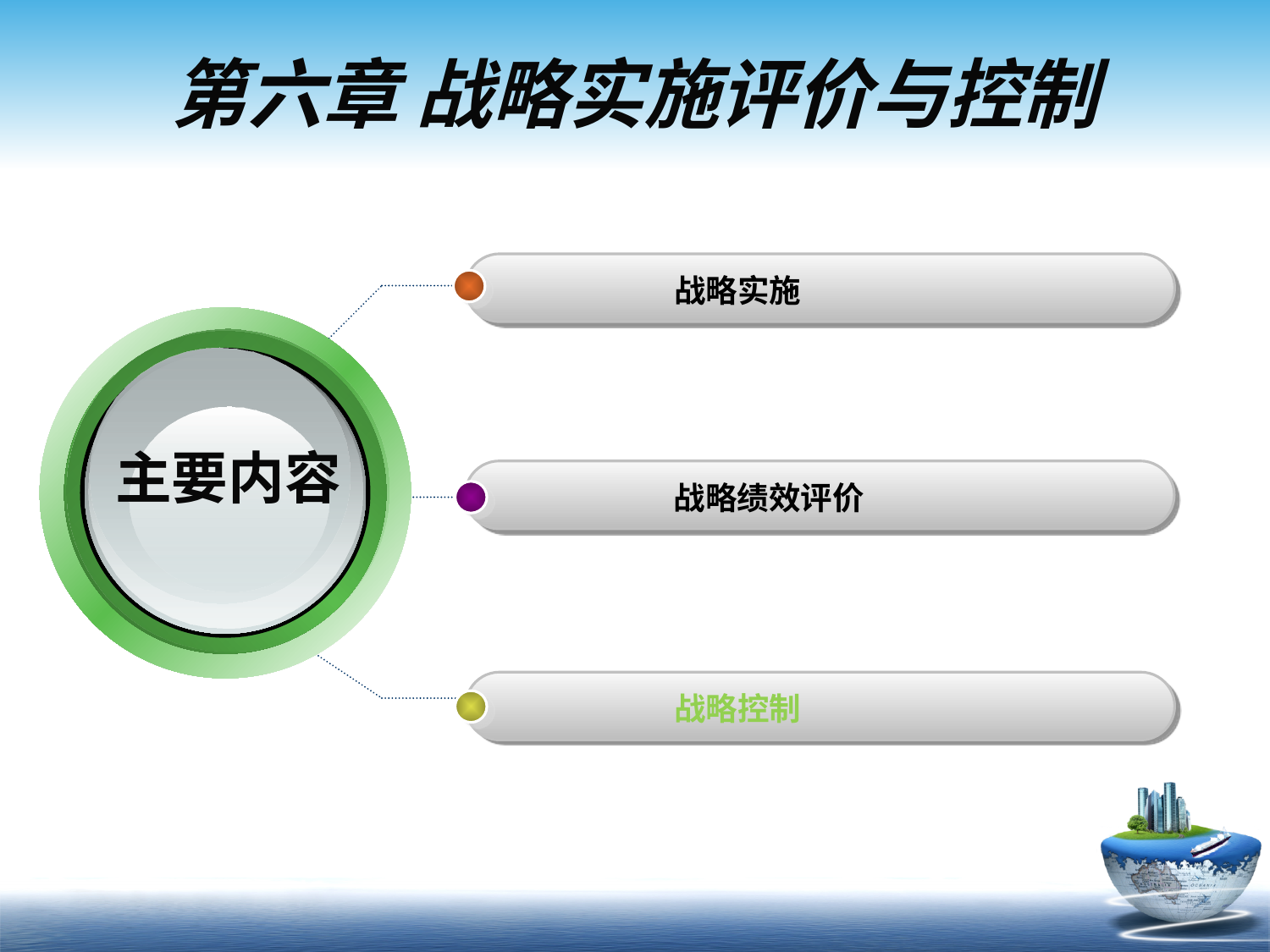

# 第六章 战略实施评价与控制

战略实施

主要内容

战略绩效评价

战略控制